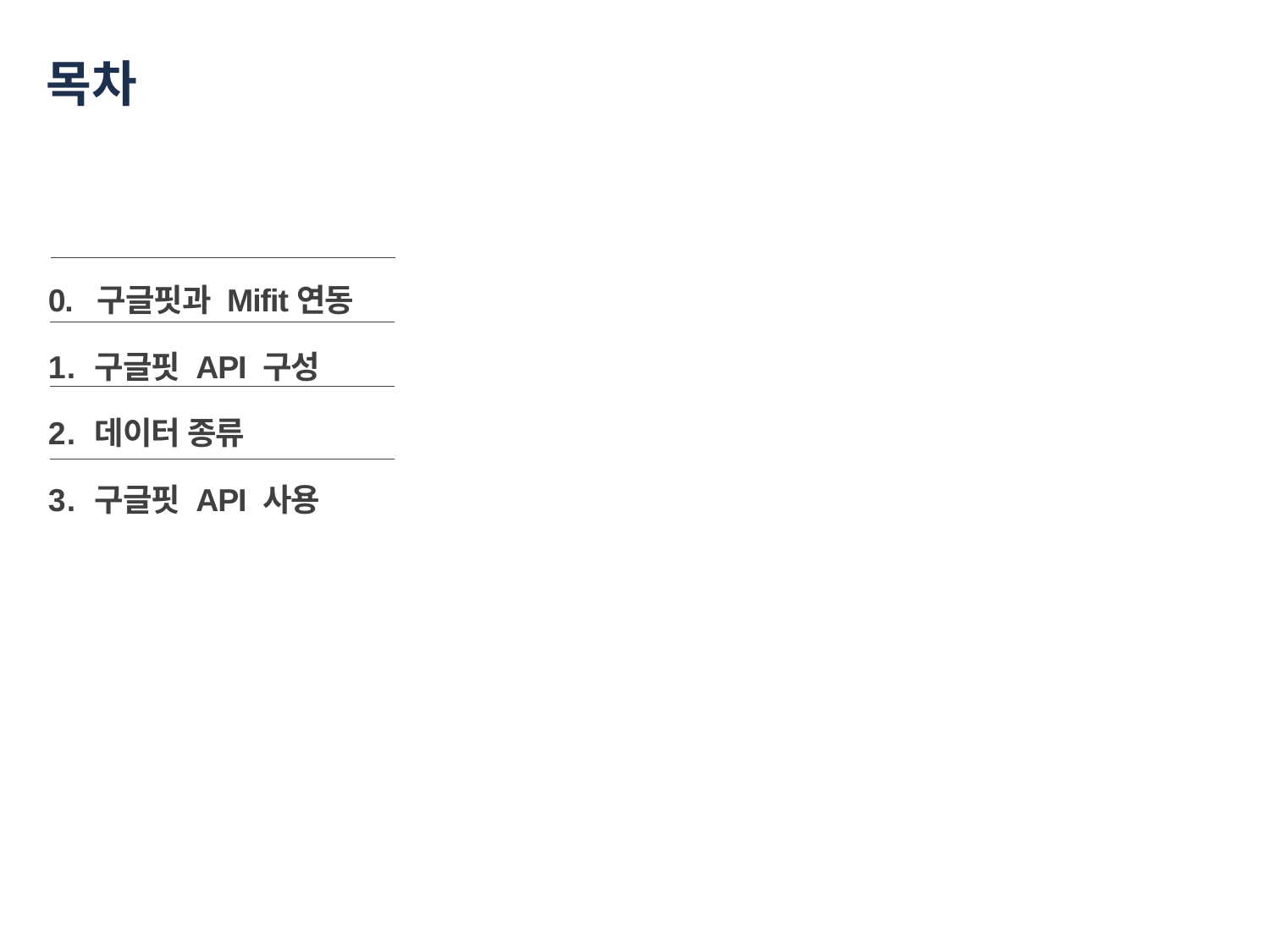

# 목차
0.  구글핏과 Mifit연동
구글핏 API 구성
데이터 종류
구글핏 API 사용